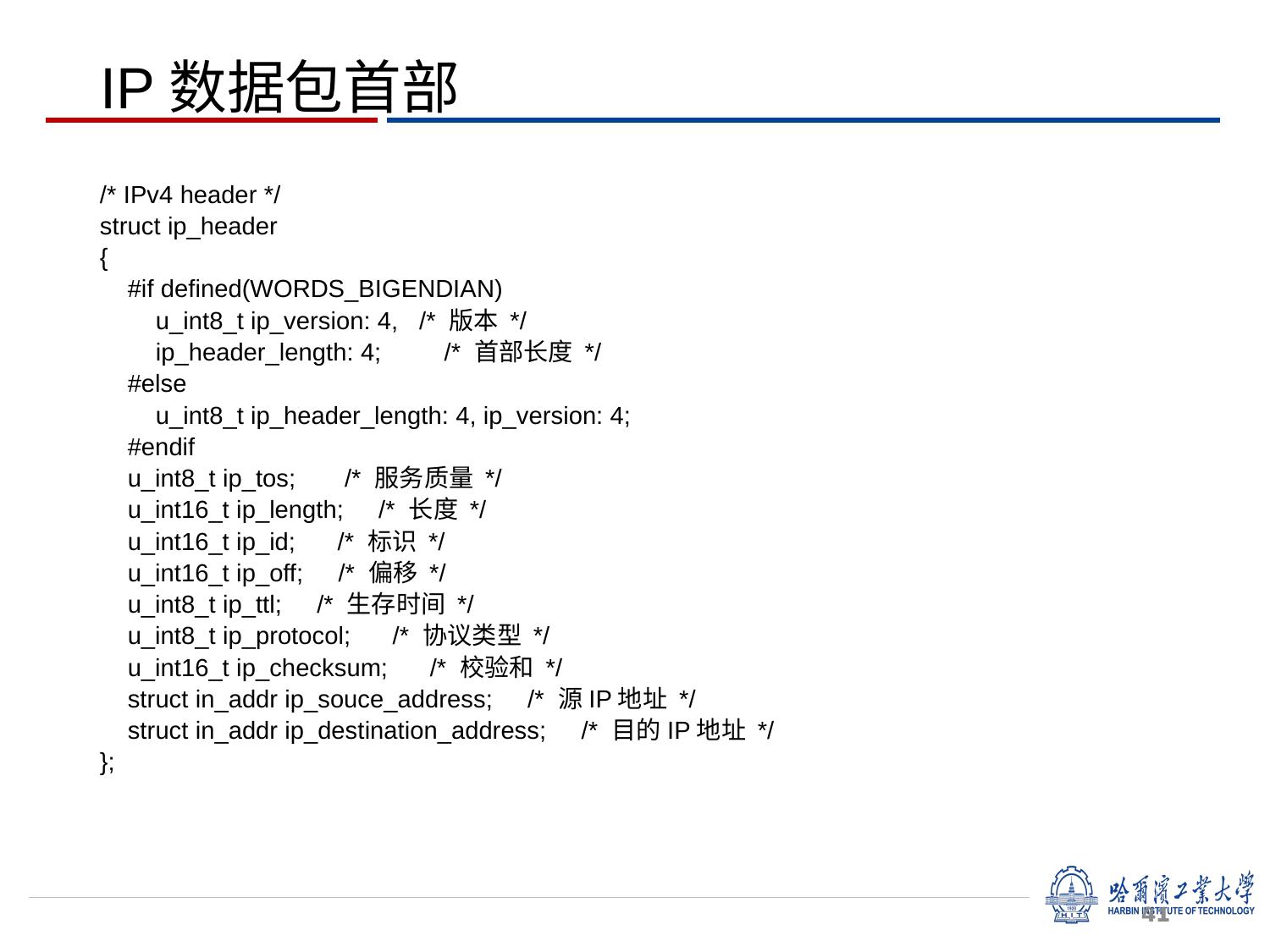

# IP数据包首部
/* IPv4 header */
struct ip_header
{
    #if defined(WORDS_BIGENDIAN)
        u_int8_t ip_version: 4,   /* 版本 */
        ip_header_length: 4;         /* 首部长度 */
    #else
        u_int8_t ip_header_length: 4, ip_version: 4;
    #endif
    u_int8_t ip_tos;       /* 服务质量 */
    u_int16_t ip_length;     /* 长度 */
    u_int16_t ip_id;      /* 标识 */
    u_int16_t ip_off;     /* 偏移 */
    u_int8_t ip_ttl;     /* 生存时间 */
    u_int8_t ip_protocol;      /* 协议类型 */
    u_int16_t ip_checksum;      /* 校验和 */
    struct in_addr ip_souce_address;     /* 源IP地址 */
    struct in_addr ip_destination_address;     /* 目的IP地址 */
};
41